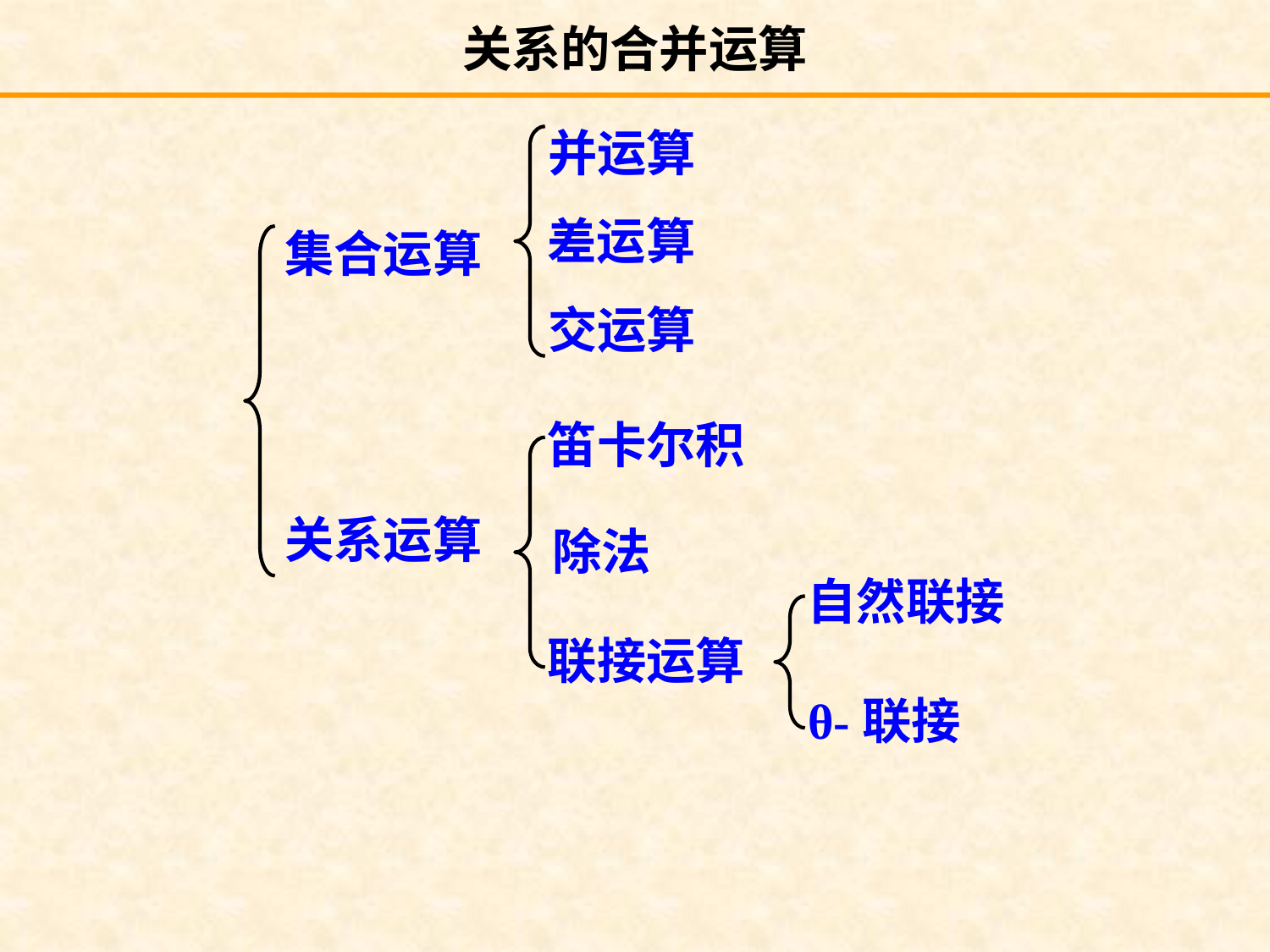

# 关系的合并运算
并运算

差运算
交运算
集合运算

关系运算
笛卡尔积

除法
联接运算
自然联接

θ-联接